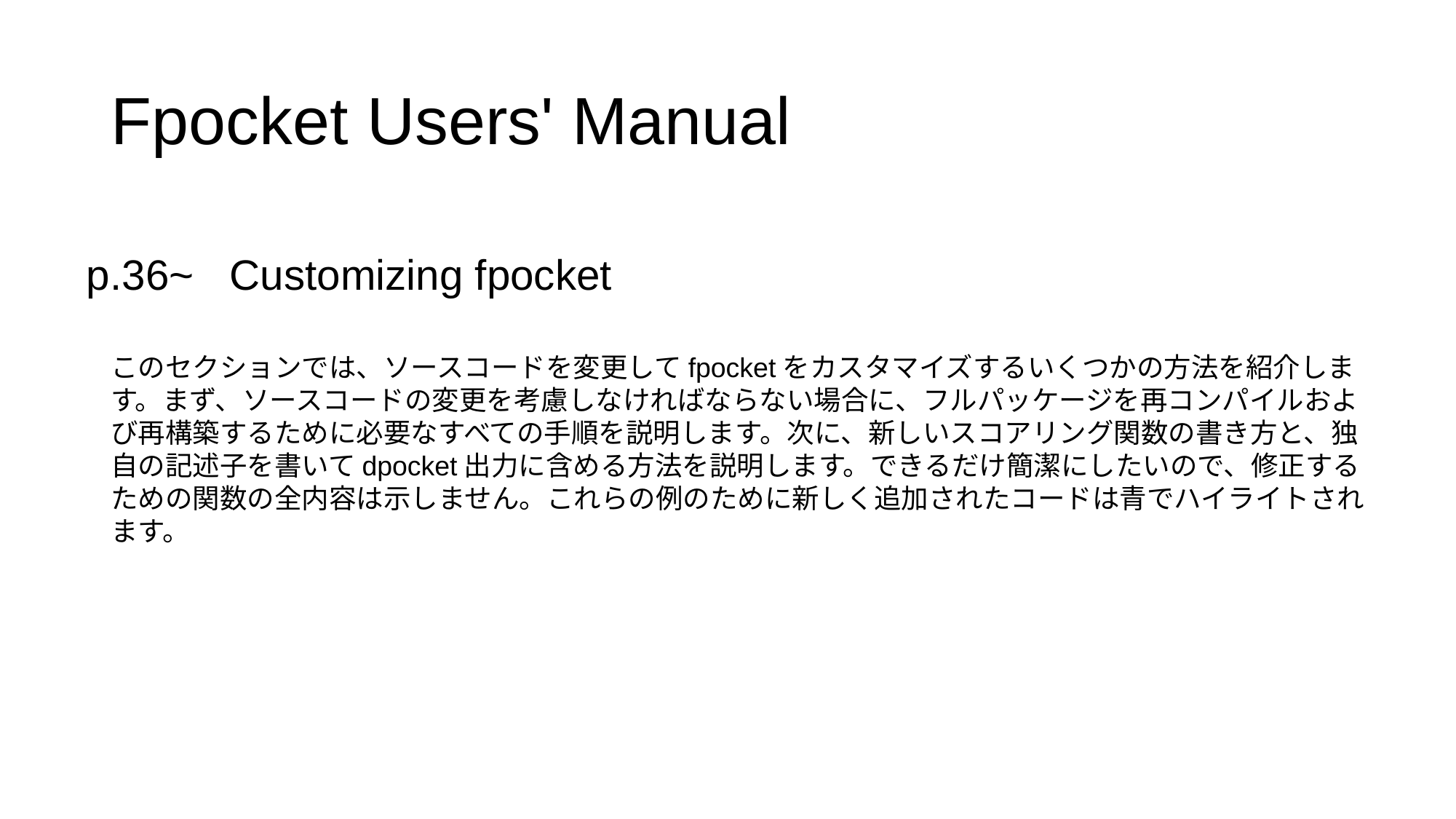

# Fpocket Users' Manual
p.36~   Customizing fpocket
このセクションでは、ソースコードを変更してfpocketをカスタマイズするいくつかの方法を紹介します。まず、ソースコードの変更を考慮しなければならない場合に、フルパッケージを再コンパイルおよび再構築するために必要なすべての手順を説明します。次に、新しいスコアリング関数の書き方と、独自の記述子を書いてdpocket出力に含める方法を説明します。できるだけ簡潔にしたいので、修正するための関数の全内容は示しません。これらの例のために新しく追加されたコードは青でハイライトされます。